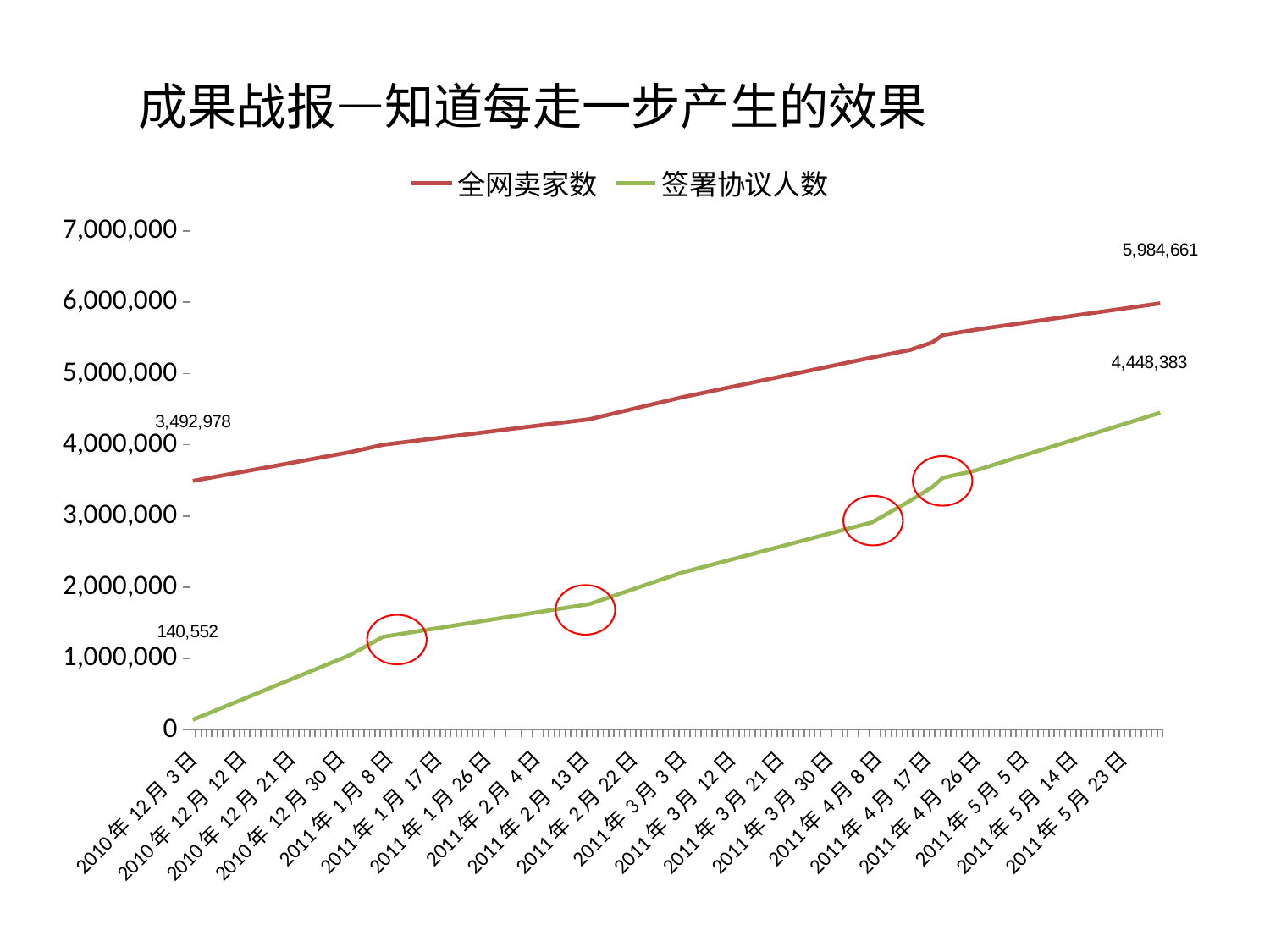

成果战报—知道每走一步产生的效果

### Chart

| Category | 全网卖家数 | 签署协议人数 |
|---|---|---|
| 40515 | 3492978.0 | 140552.0 |
| 40544 | 3897130.0 | 1051482.0 |
| 40550 | 3999341.0 | 1305273.0 |
| 40588 | 4358116.0 | 1765484.0 |
| 40605 | 4665179.0 | 2206604.0 |
| 40640 | 5225215.0 | 2912175.0 |
| 40647 | 5330088.0 | 3215158.0 |
| 40651 | 5434208.0 | 3403052.0 |
| 40653 | 5538574.0 | 3536399.0 |
| 40659 | 5613355.0 | 3638157.0 |
| 40693 | 5984661.0 | 4448383.0 |